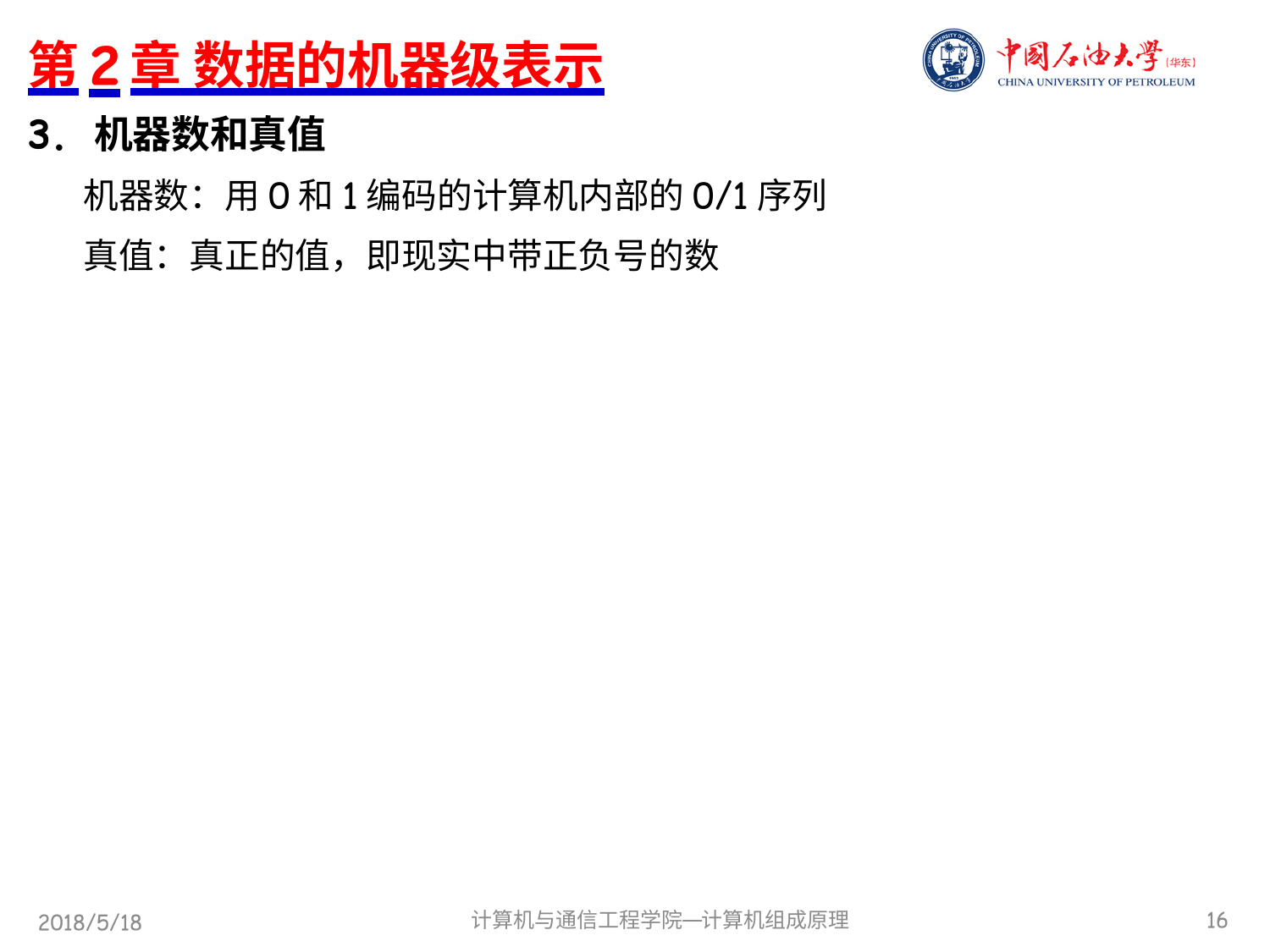

# 第2章 数据的机器级表示
3. 机器数和真值
机器数：用0和1编码的计算机内部的0/1序列
真值：真正的值，即现实中带正负号的数

计算机与通信工程学院—计算机组成原理
16
2018/5/18